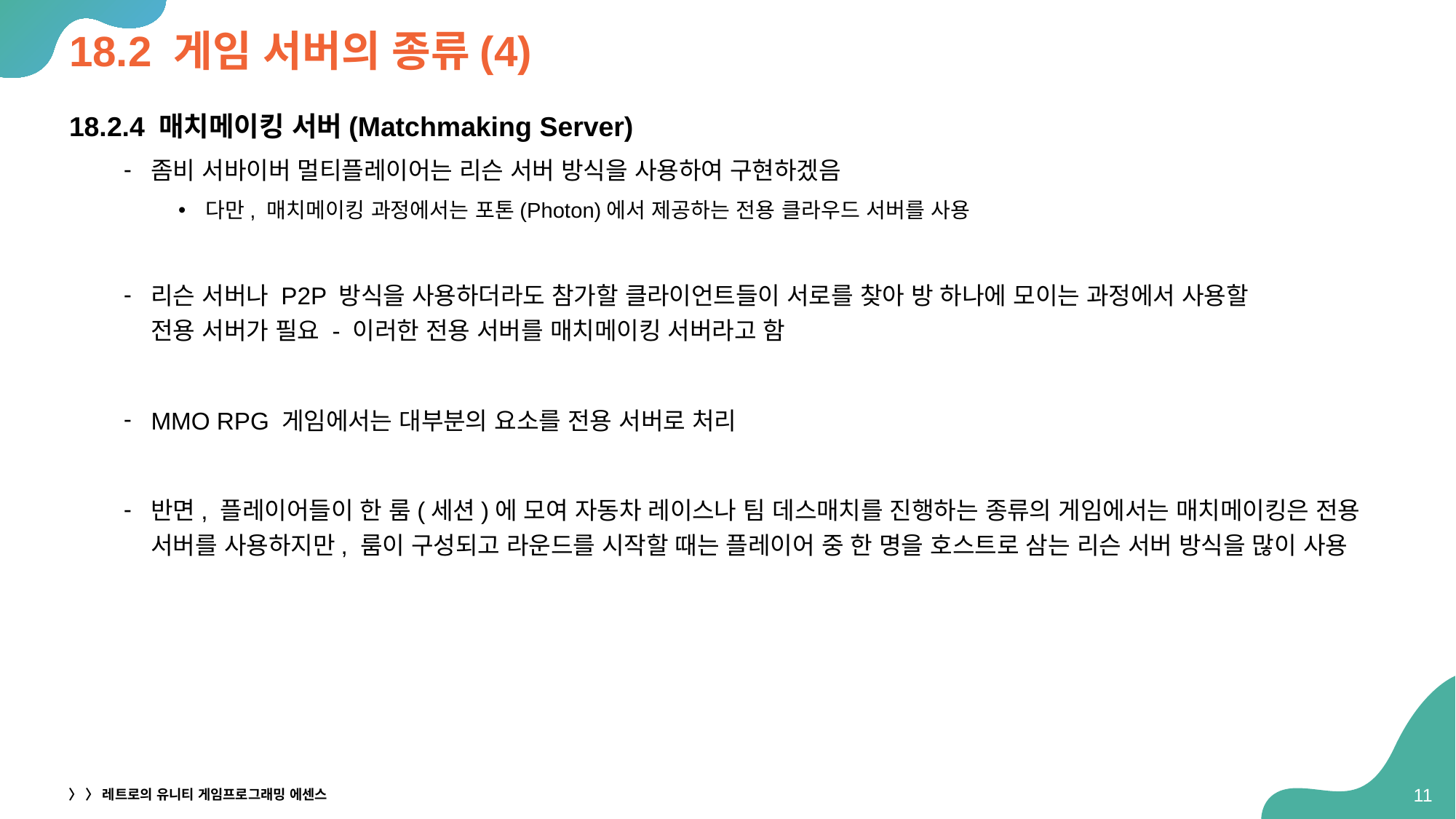

# 18.2 게임 서버의 종류(4)
18.2.4 매치메이킹 서버(Matchmaking Server)
좀비 서바이버 멀티플레이어는 리슨 서버 방식을 사용하여 구현하겠음
다만, 매치메이킹 과정에서는 포톤(Photon)에서 제공하는 전용 클라우드 서버를 사용

리슨 서버나 P2P 방식을 사용하더라도 참가할 클라이언트들이 서로를 찾아 방 하나에 모이는 과정에서 사용할
전용 서버가 필요 - 이러한 전용 서버를 매치메이킹 서버라고 함

MMO RPG 게임에서는 대부분의 요소를 전용 서버로 처리

반면, 플레이어들이 한 룸(세션)에 모여 자동차 레이스나 팀 데스매치를 진행하는 종류의 게임에서는 매치메이킹은 전용 서버를 사용하지만, 룸이 구성되고 라운드를 시작할 때는 플레이어 중 한 명을 호스트로 삼는 리슨 서버 방식을 많이 사용
11